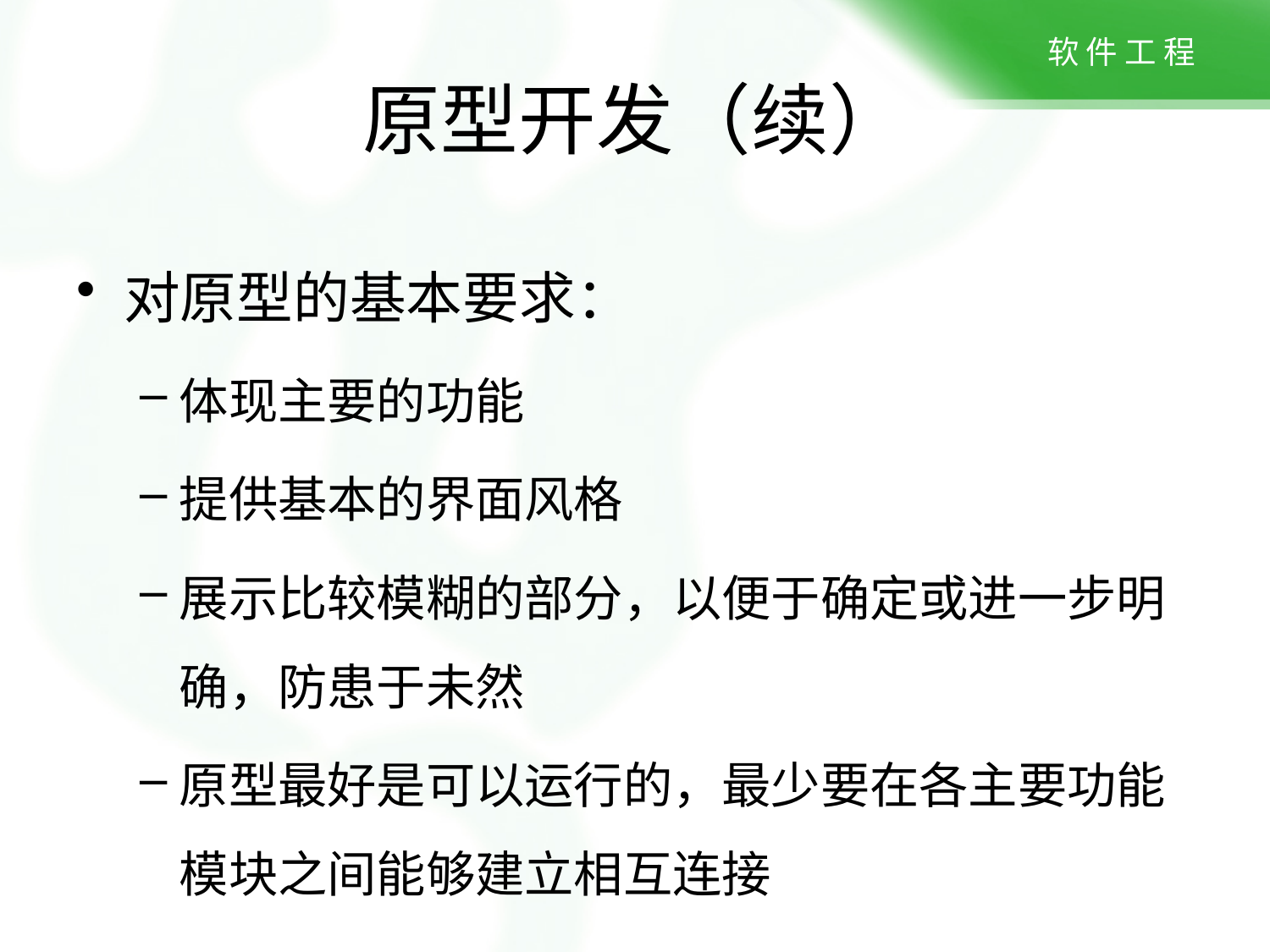

# 原型开发（续）
对原型的基本要求：
体现主要的功能
提供基本的界面风格
展示比较模糊的部分，以便于确定或进一步明确，防患于未然
原型最好是可以运行的，最少要在各主要功能模块之间能够建立相互连接